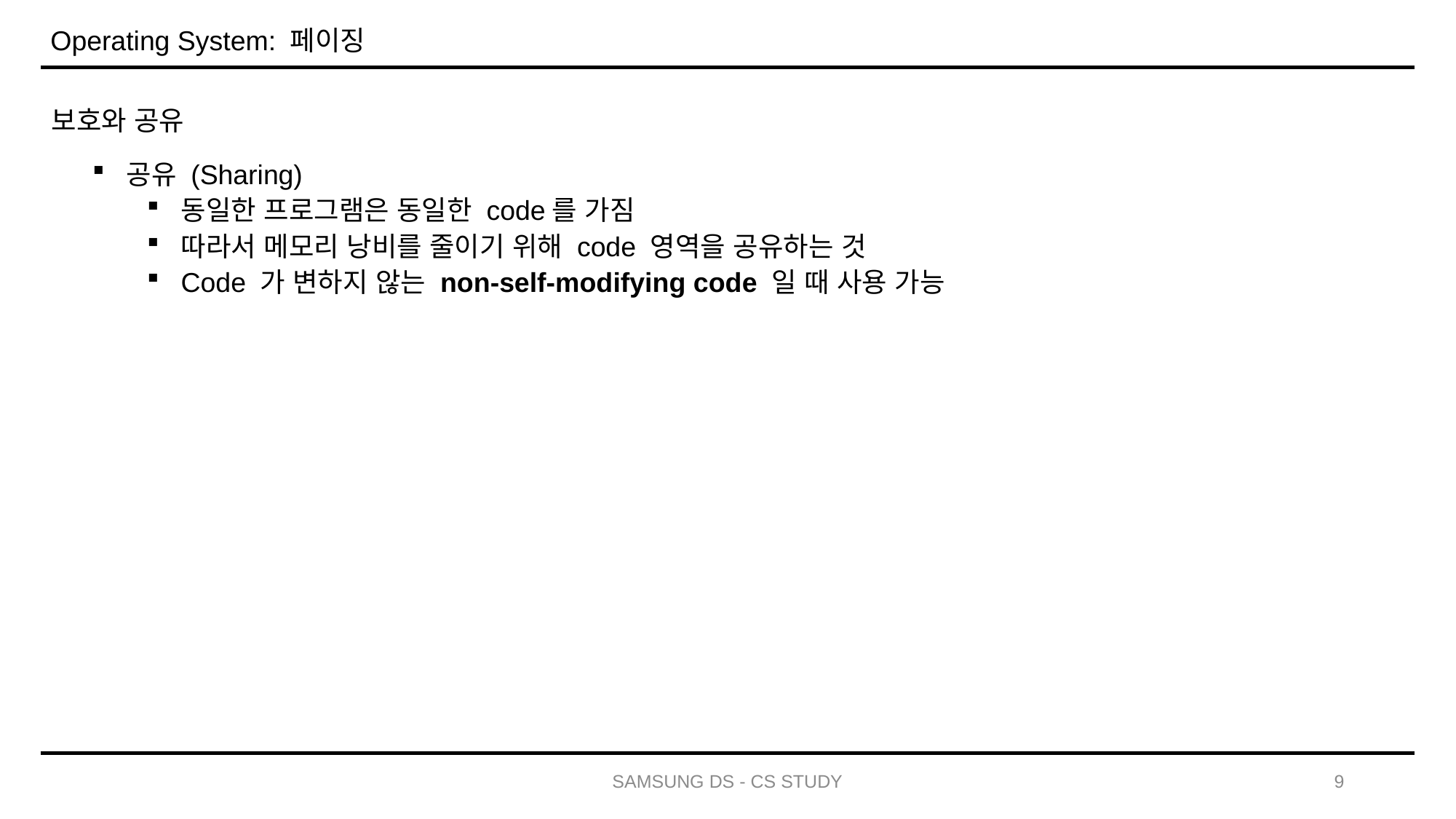

Operating System: 페이징
보호와 공유
공유 (Sharing)
동일한 프로그램은 동일한 code를 가짐
따라서 메모리 낭비를 줄이기 위해 code 영역을 공유하는 것
Code 가 변하지 않는 non-self-modifying code 일 때 사용 가능
SAMSUNG DS - CS STUDY
9